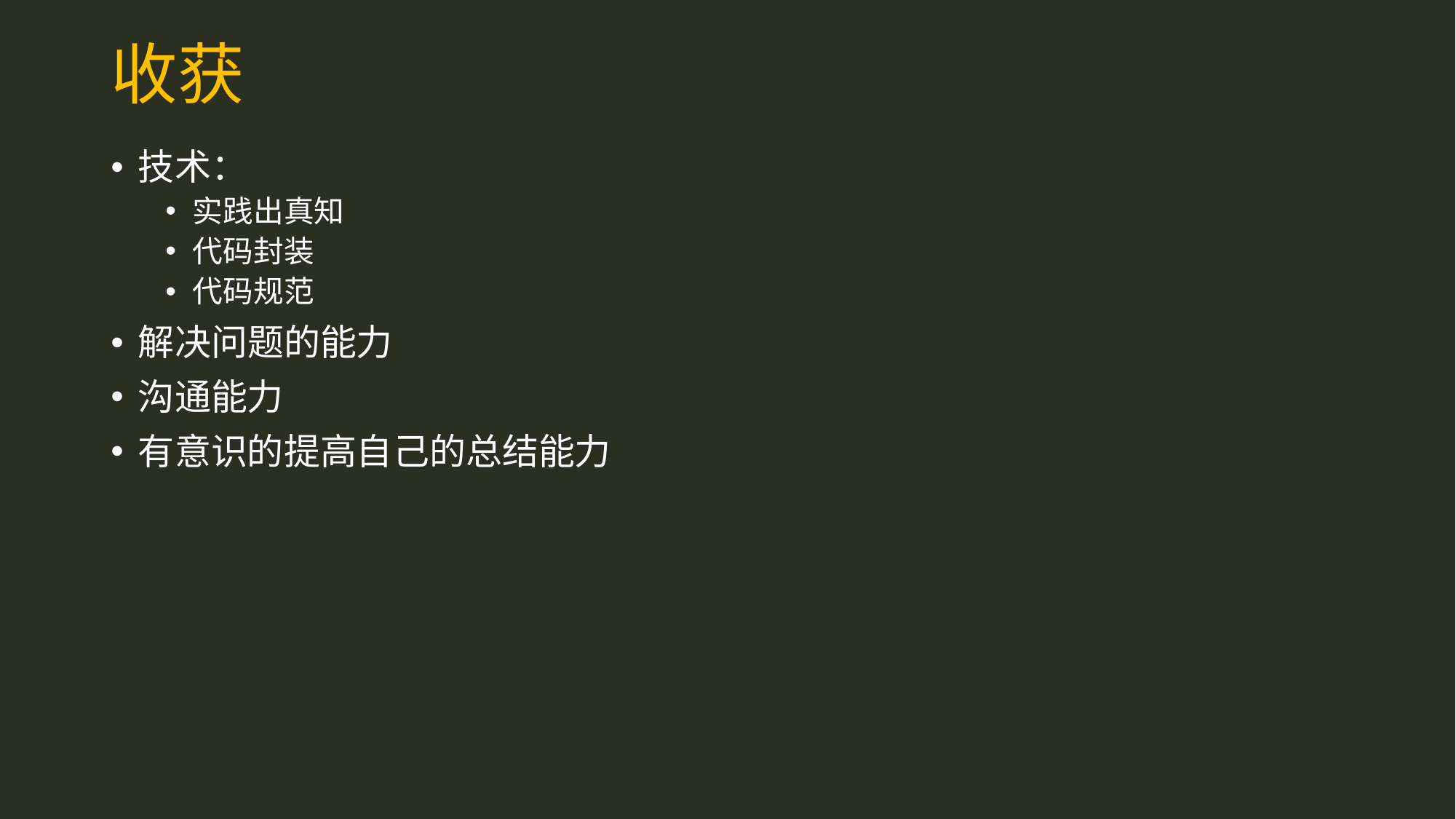

# 收获
技术：
实践出真知
代码封装
代码规范
解决问题的能力
沟通能力
有意识的提高自己的总结能力